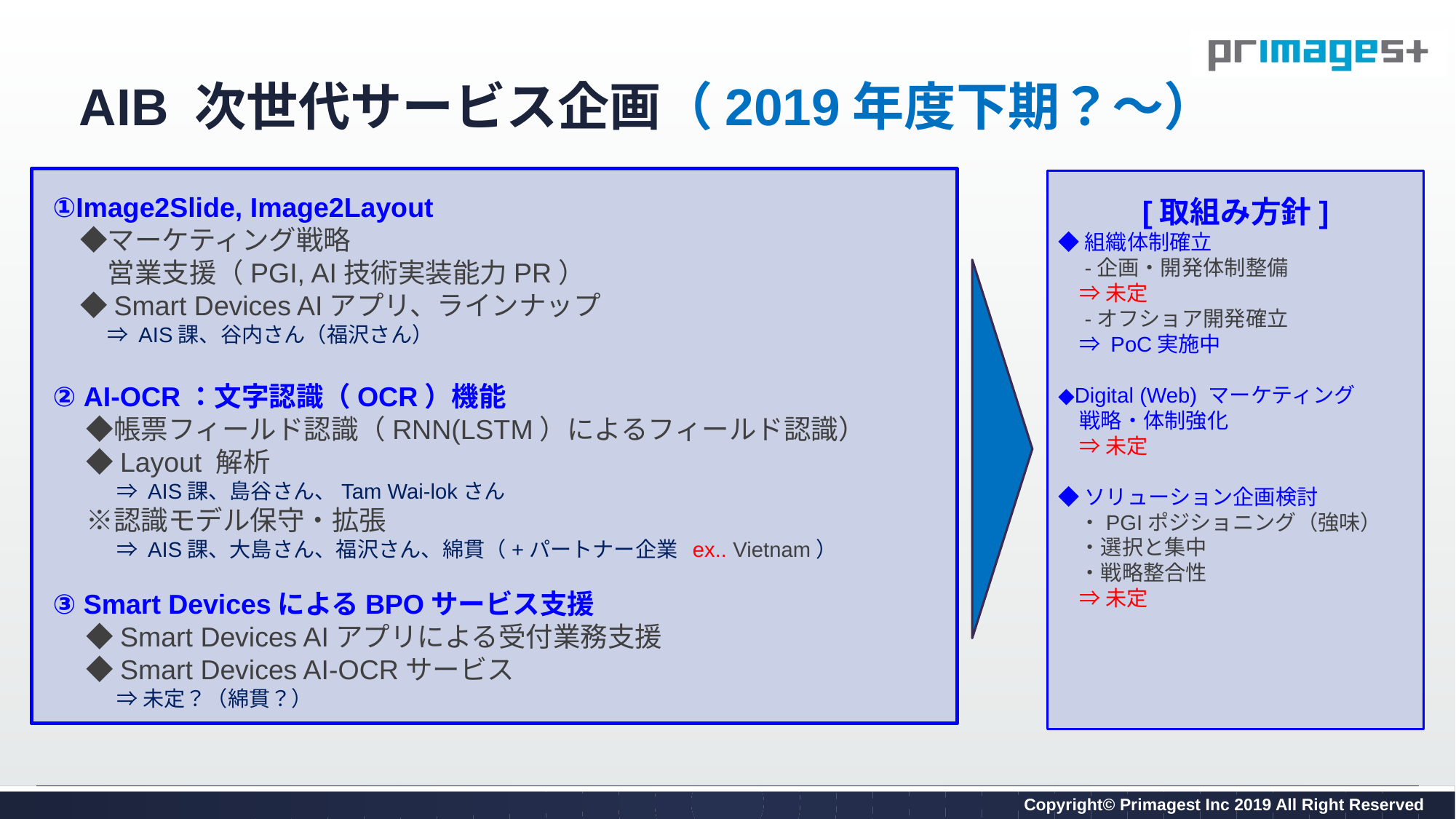

# AIB 次世代サービス企画（2019年度下期？～）
①Image2Slide, Image2Layout
　◆マーケティング戦略
　　営業支援（PGI, AI技術実装能力PR）
　◆Smart Devices AIアプリ、ラインナップ
　　　⇒ AIS課、谷内さん（福沢さん）

② AI-OCR：文字認識（OCR）機能
　 ◆帳票フィールド認識（RNN(LSTM）によるフィールド認識）
　 ◆Layout 解析
　　　⇒ AIS課、島谷さん、Tam Wai-lokさん
　 ※認識モデル保守・拡張
　　　⇒ AIS課、大島さん、福沢さん、綿貫（+パートナー企業  ex.. Vietnam）

③ Smart DevicesによるBPOサービス支援
　 ◆Smart Devices AIアプリによる受付業務支援
　 ◆Smart Devices AI-OCRサービス
　　　⇒ 未定？（綿貫？）
[取組み方針]
◆組織体制確立
　-企画・開発体制整備
　⇒ 未定
　-オフショア開発確立
　⇒ PoC実施中

◆Digital (Web) マーケティング
　戦略・体制強化
　⇒ 未定

◆ソリューション企画検討
　・PGIポジショニング（強味）
　・選択と集中
　・戦略整合性
　⇒ 未定